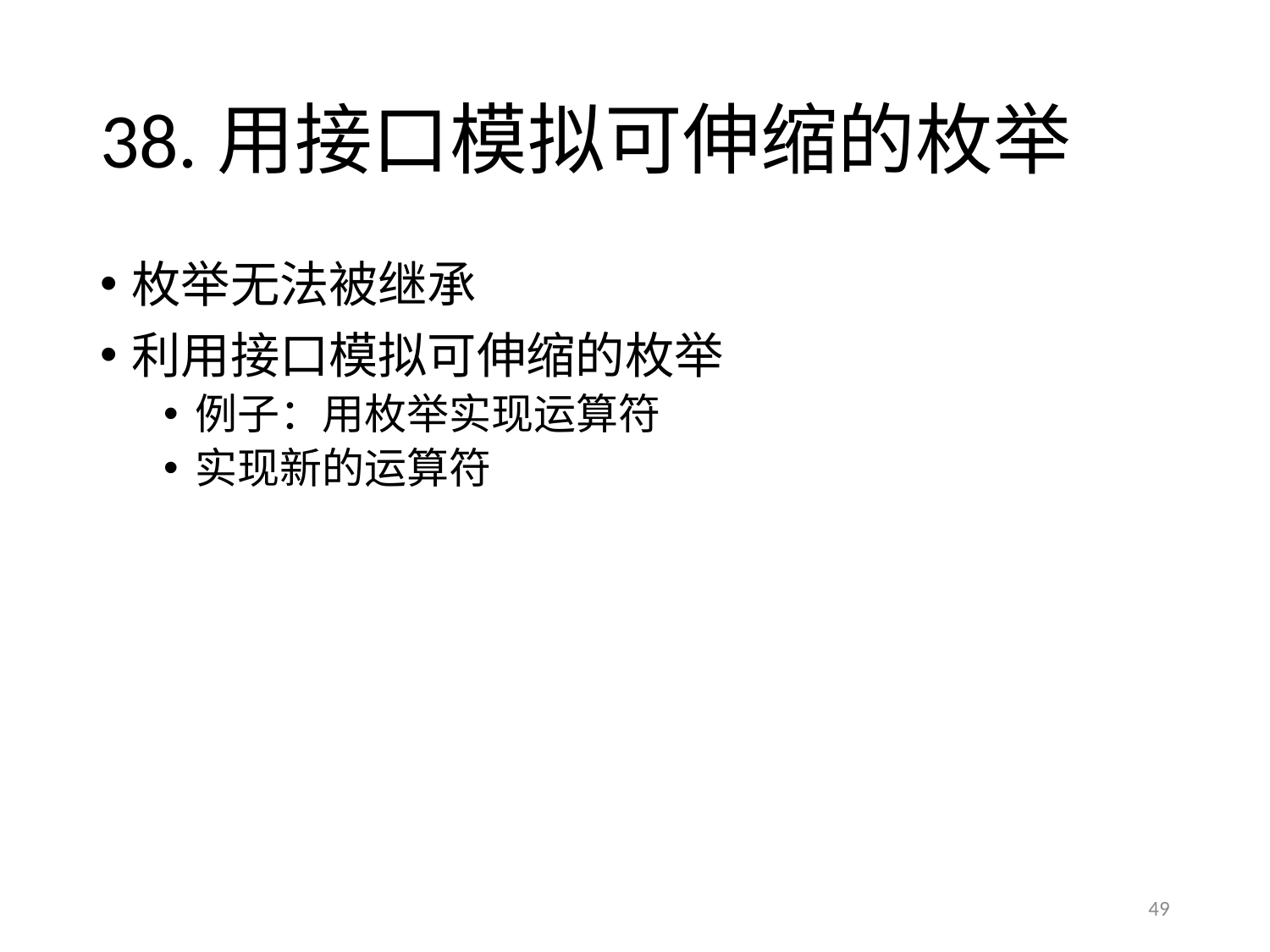

# 38.用接口模拟可伸缩的枚举
枚举无法被继承
利用接口模拟可伸缩的枚举
例子：用枚举实现运算符
实现新的运算符

49